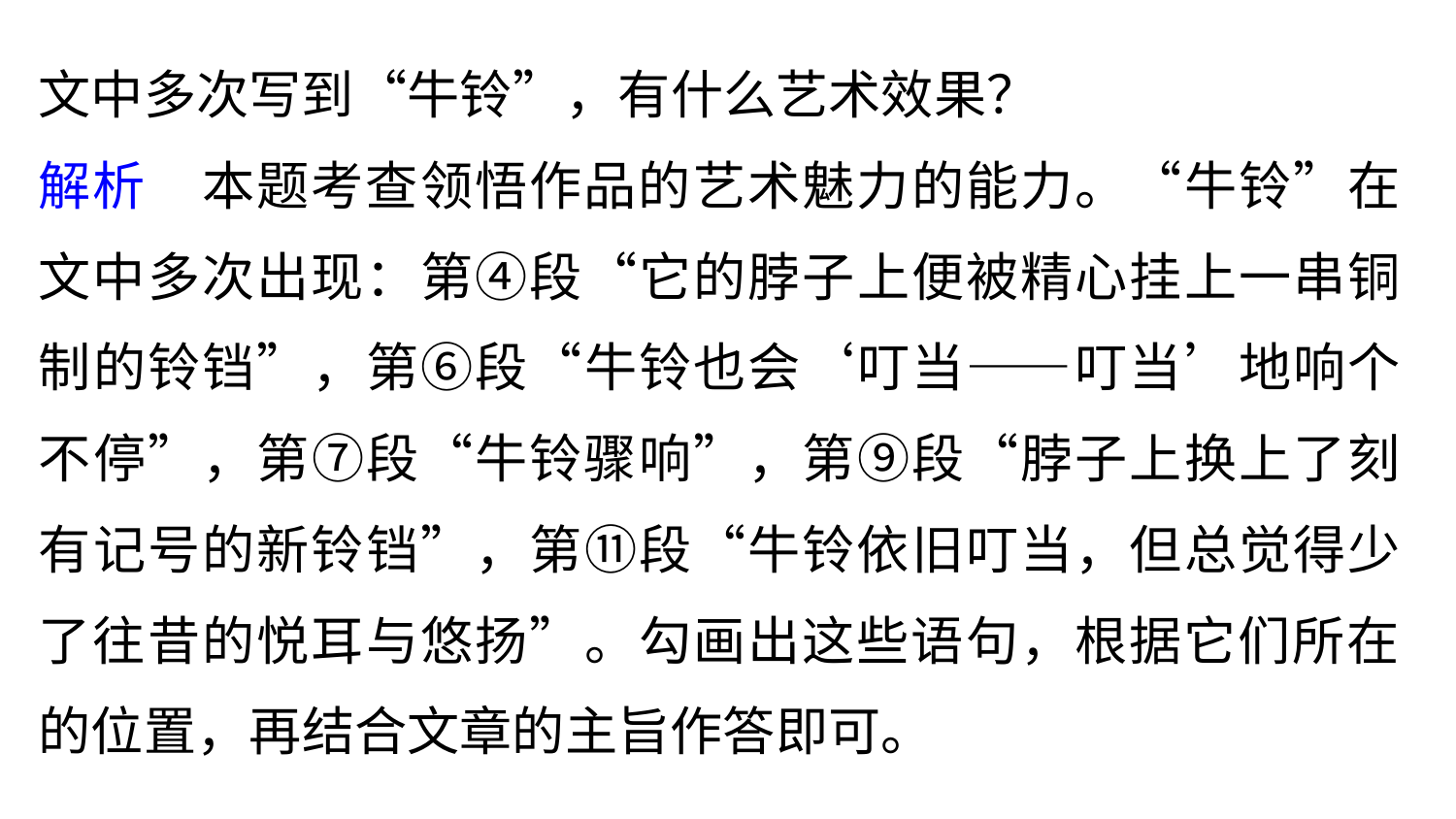

文中多次写到“牛铃”，有什么艺术效果？
解析　本题考查领悟作品的艺术魅力的能力。“牛铃”在文中多次出现：第④段“它的脖子上便被精心挂上一串铜制的铃铛”，第⑥段“牛铃也会‘叮当——叮当’地响个不停”，第⑦段“牛铃骤响”，第⑨段“脖子上换上了刻有记号的新铃铛”，第⑪段“牛铃依旧叮当，但总觉得少了往昔的悦耳与悠扬”。勾画出这些语句，根据它们所在的位置，再结合文章的主旨作答即可。